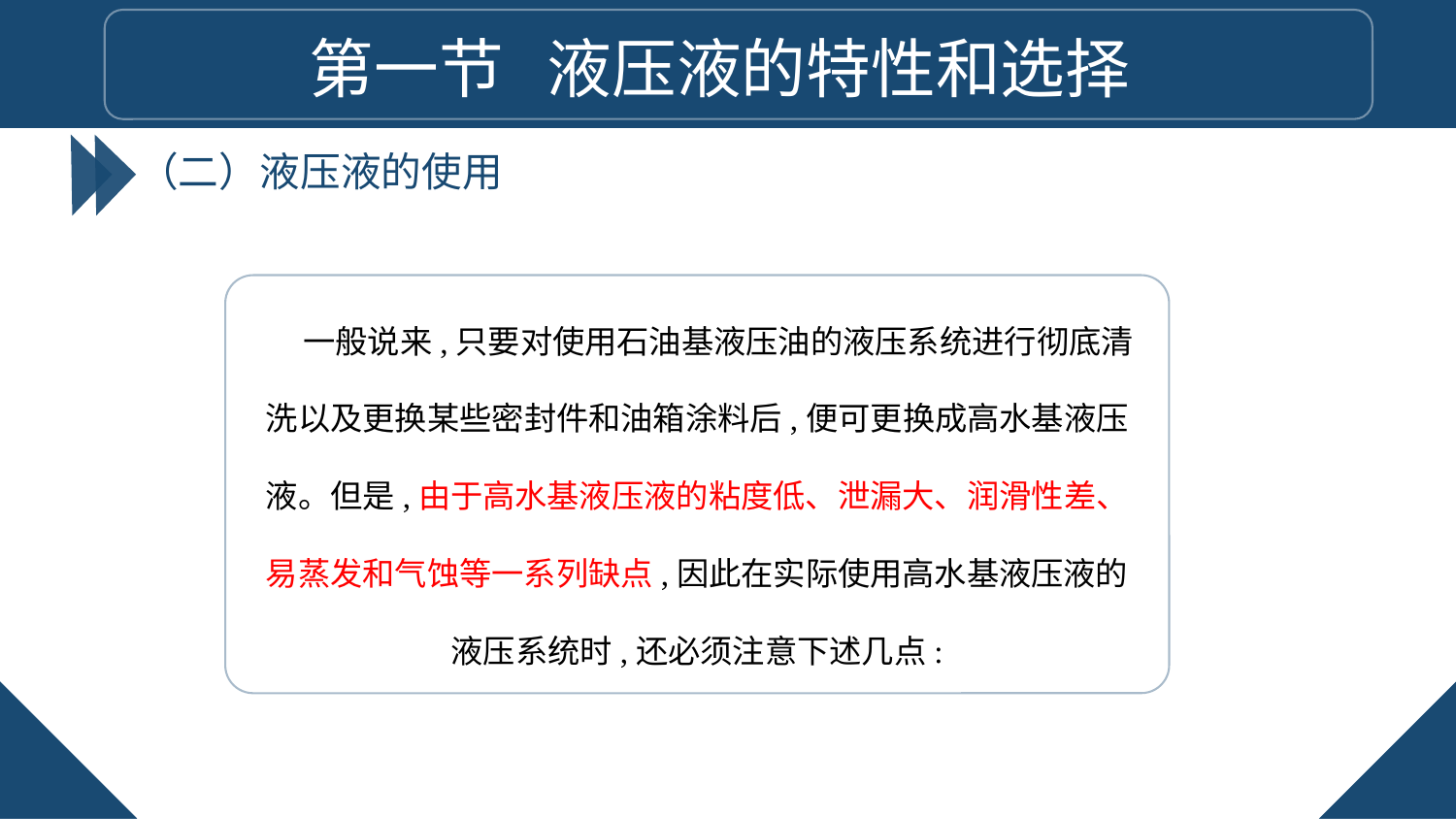

第一节   液压液的特性和选择
（二）液压液的使用

一般说来,只要对使用石油基液压油的液压系统进行彻底清洗以及更换某些密封件和油箱涂料后,便可更换成高水基液压液。但是,由于高水基液压液的粘度低、泄漏大、润滑性差、易蒸发和气蚀等一系列缺点,因此在实际使用高水基液压液的液压系统时,还必须注意下述几点: